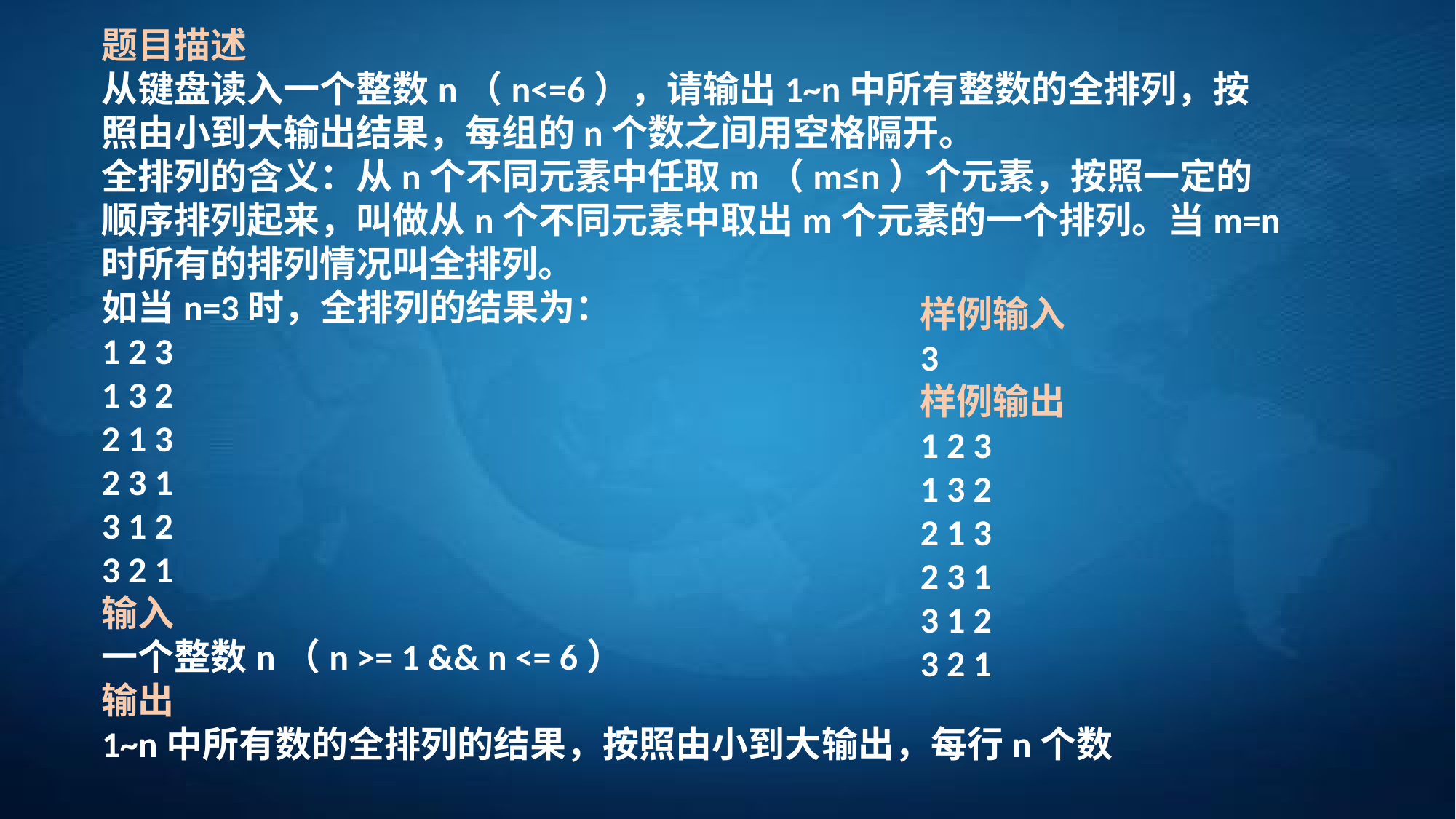

题目描述
从键盘读入一个整数n（n<=6），请输出1~n中所有整数的全排列，按照由小到大输出结果，每组的n个数之间用空格隔开。
全排列的含义：从n个不同元素中任取m（m≤n）个元素，按照一定的顺序排列起来，叫做从n个不同元素中取出m个元素的一个排列。当m=n时所有的排列情况叫全排列。
如当n=3时，全排列的结果为：
1 2 3
1 3 2
2 1 3
2 3 1
3 1 2
3 2 1
输入
一个整数n（n >= 1 && n <= 6）
输出
1~n中所有数的全排列的结果，按照由小到大输出，每行n个数

样例输入
3
样例输出
1 2 3
1 3 2
2 1 3
2 3 1
3 1 2
3 2 1